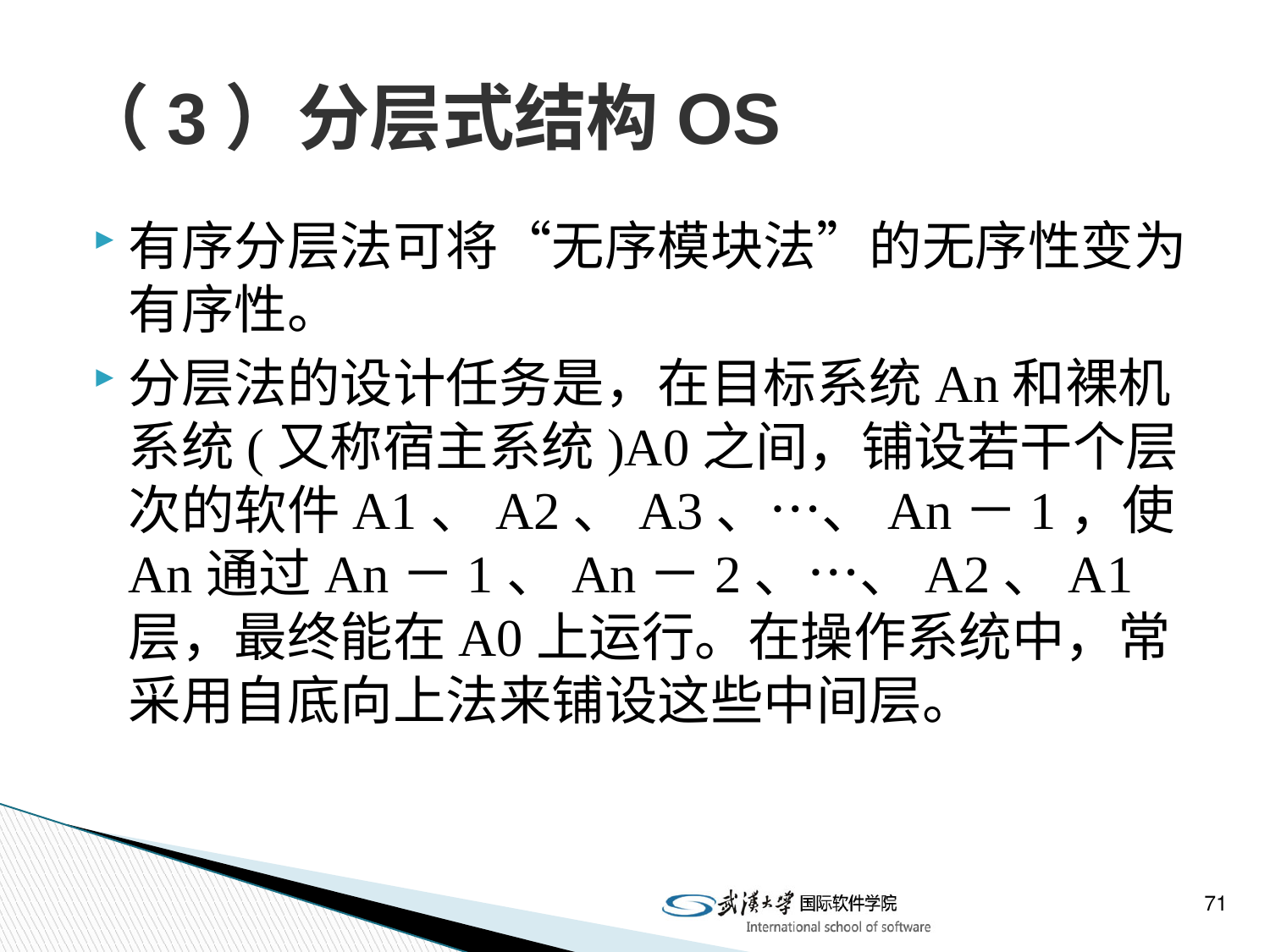

# （3）分层式结构OS
有序分层法可将“无序模块法”的无序性变为有序性。
分层法的设计任务是，在目标系统An和裸机系统(又称宿主系统)A0之间，铺设若干个层次的软件A1、A2、A3、…、An－1，使An通过An－1、An－2、…、A2、A1层，最终能在A0上运行。在操作系统中，常采用自底向上法来铺设这些中间层。